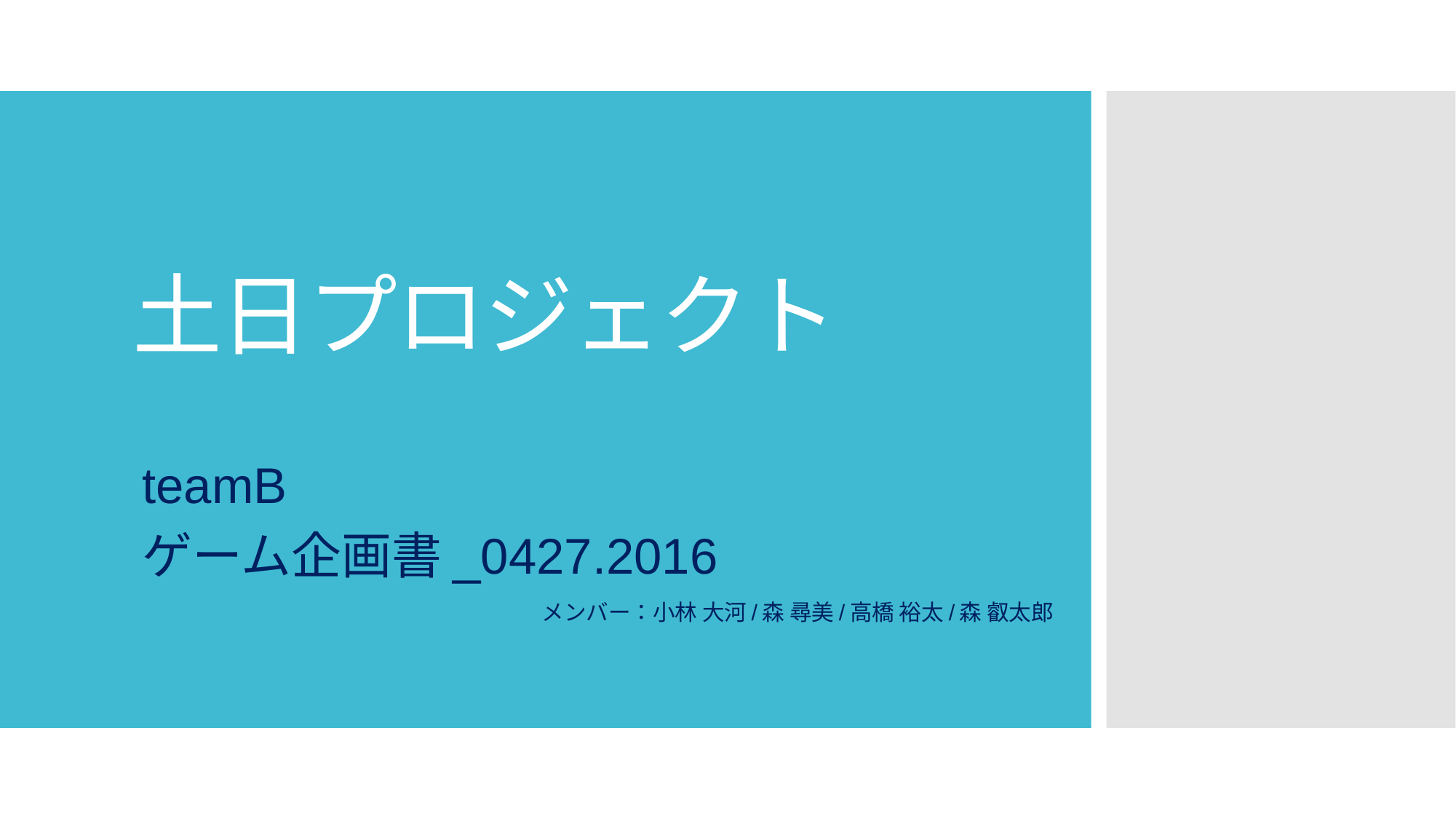

# 土日プロジェクト
teamB
ゲーム企画書_0427.2016
メンバー：小林 大河/森 尋美/高橋 裕太/森 叡太郎